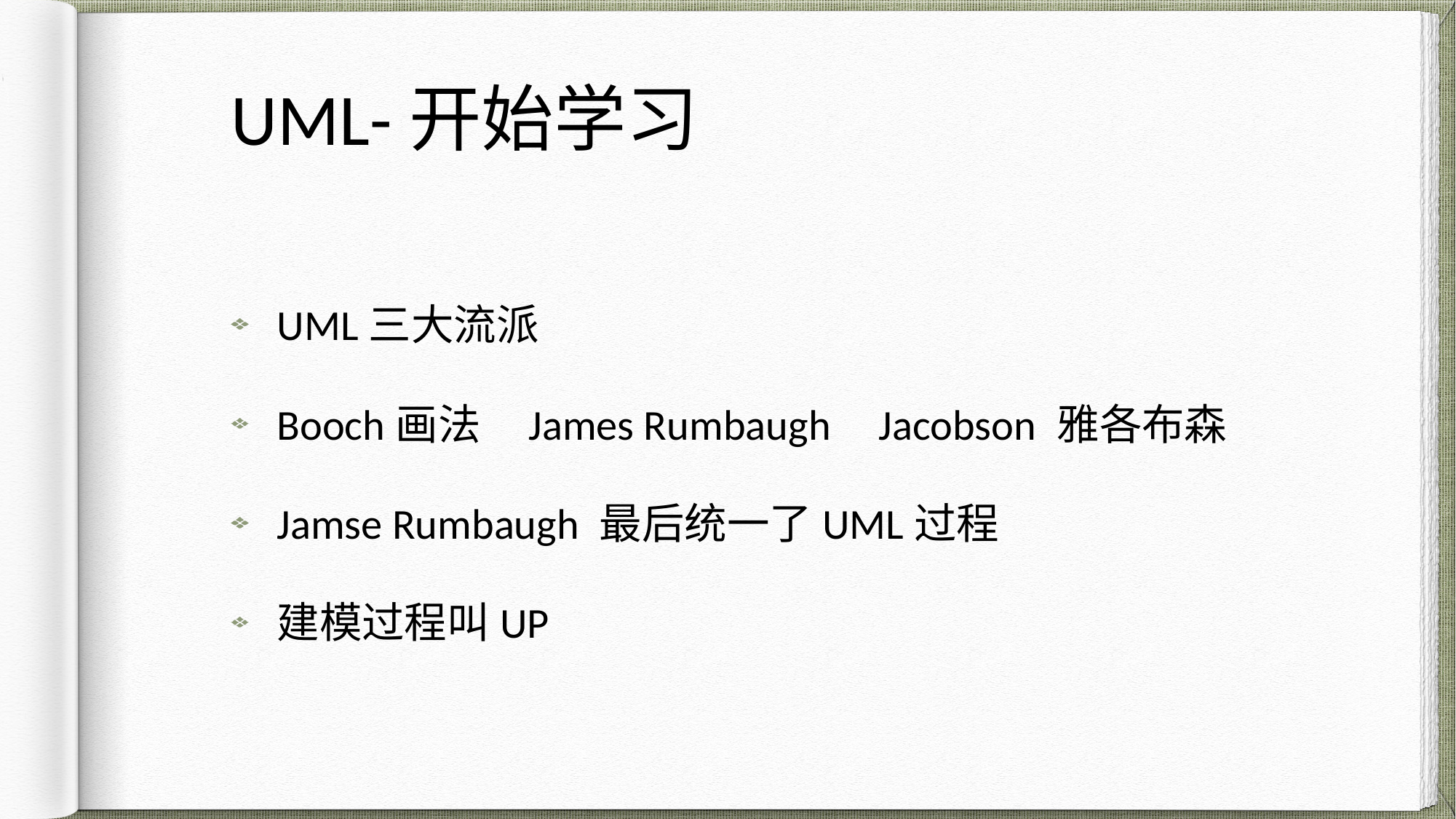

# UML-开始学习
UML三大流派
Booch画法    James Rumbaugh     Jacobson 雅各布森
Jamse Rumbaugh 最后统一了UML过程
建模过程叫UP